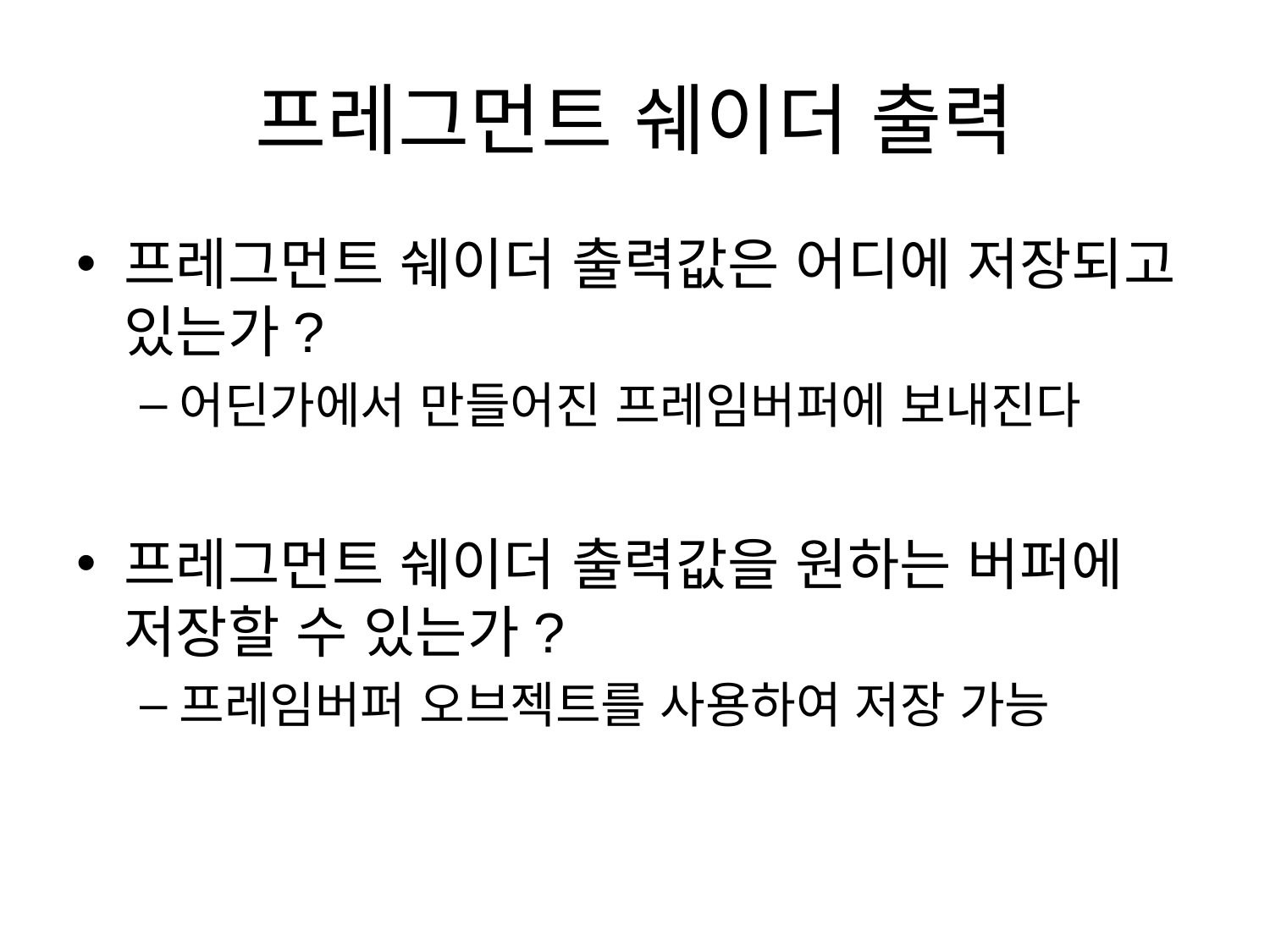

# 프레그먼트 쉐이더 출력
프레그먼트 쉐이더 출력값은 어디에 저장되고 있는가?
어딘가에서 만들어진 프레임버퍼에 보내진다

프레그먼트 쉐이더 출력값을 원하는 버퍼에 저장할 수 있는가?
프레임버퍼 오브젝트를 사용하여 저장 가능